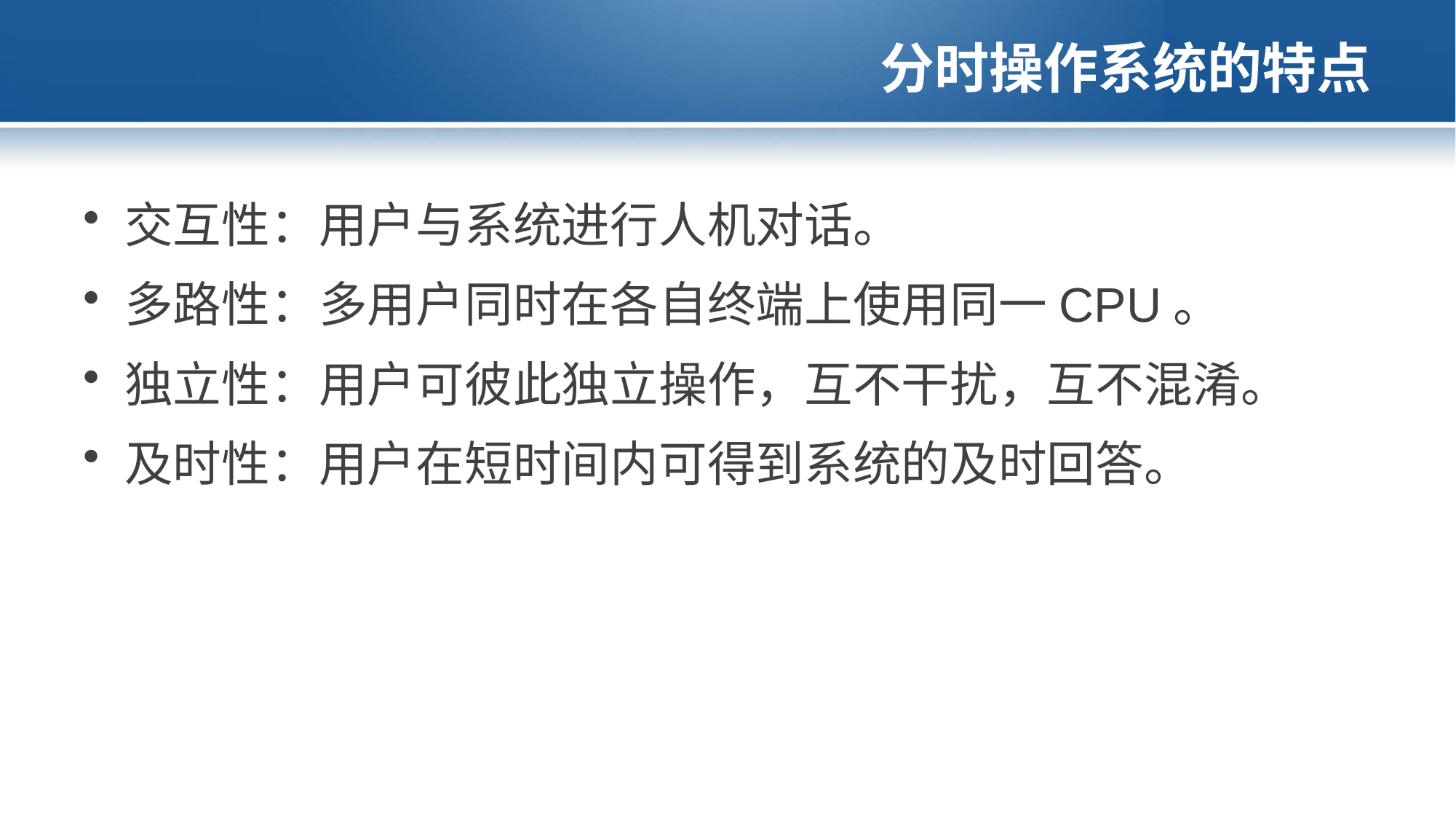

# 分时操作系统的特点
交互性：用户与系统进行人机对话。
多路性：多用户同时在各自终端上使用同一CPU。
独立性：用户可彼此独立操作，互不干扰，互不混淆。
及时性：用户在短时间内可得到系统的及时回答。